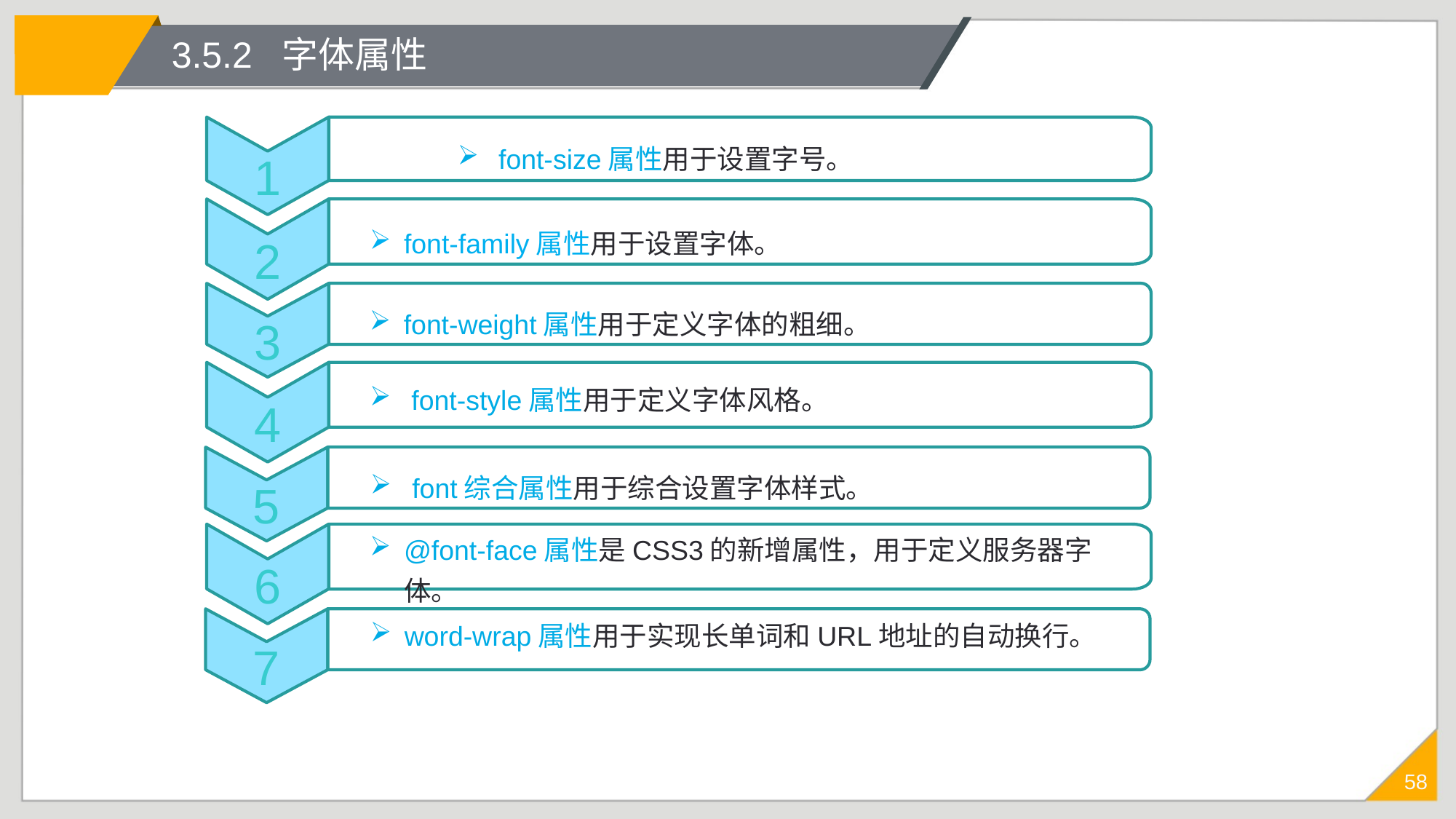

# 3.5.2  字体属性

1

font-size属性用于设置字号。

2

font-family属性用于设置字体。

3
font-weight属性用于定义字体的粗细。

4

 font-style属性用于定义字体风格。

5
 font综合属性用于综合设置字体样式。
@font-face属性是CSS3的新增属性，用于定义服务器字体。

6

7
word-wrap属性用于实现长单词和URL地址的自动换行。